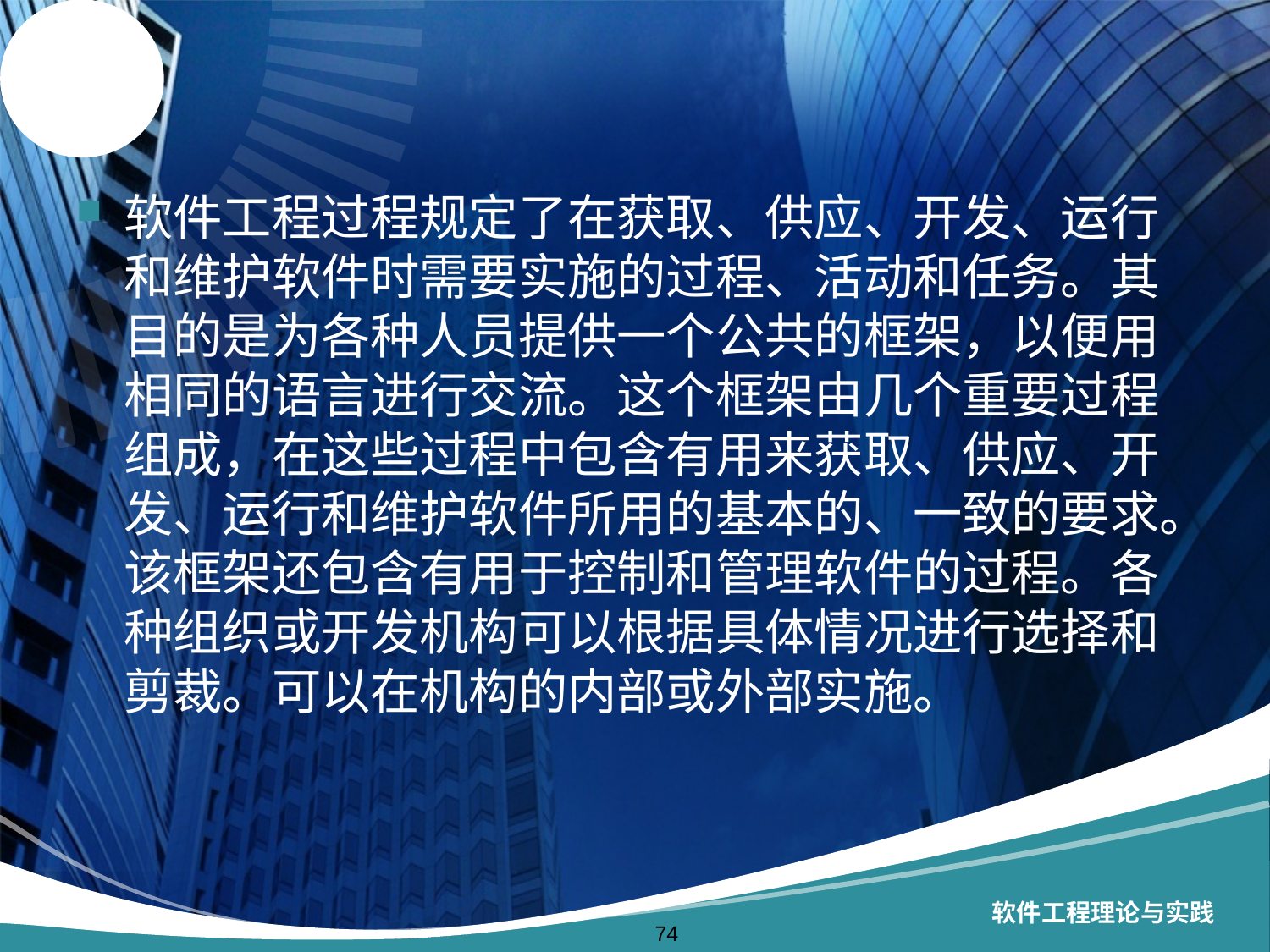

#
软件工程过程规定了在获取、供应、开发、运行和维护软件时需要实施的过程、活动和任务。其目的是为各种人员提供一个公共的框架，以便用相同的语言进行交流。这个框架由几个重要过程组成，在这些过程中包含有用来获取、供应、开发、运行和维护软件所用的基本的、一致的要求。该框架还包含有用于控制和管理软件的过程。各种组织或开发机构可以根据具体情况进行选择和剪裁。可以在机构的内部或外部实施。
软件工程理论与实践
74